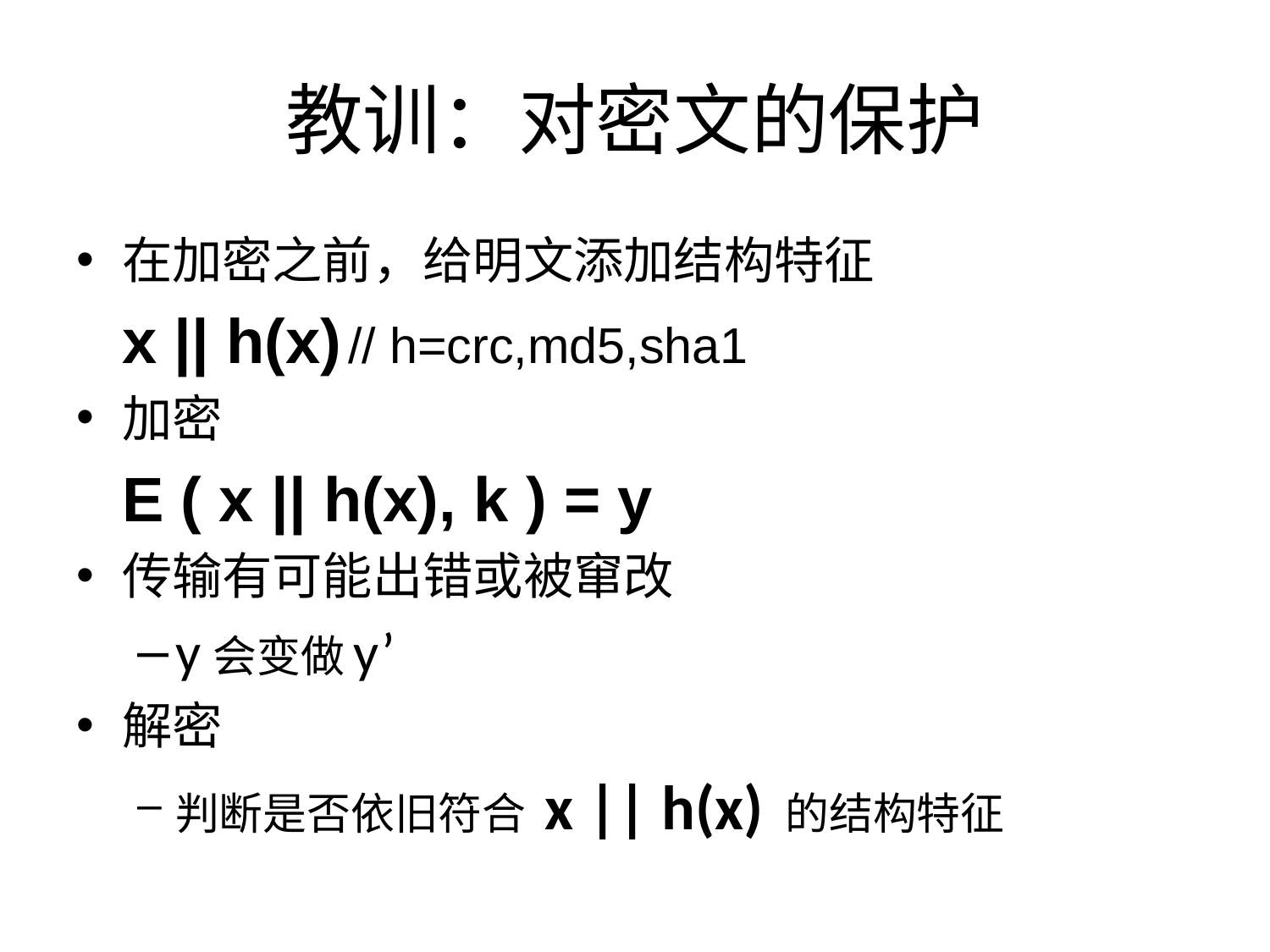

# 教训：对密文的保护
在加密之前，给明文添加结构特征
		x || h(x)		// h=crc,md5,sha1
加密
		E ( x || h(x), k ) = y
传输有可能出错或被窜改
y会变做y’
解密
判断是否依旧符合 x || h(x) 的结构特征